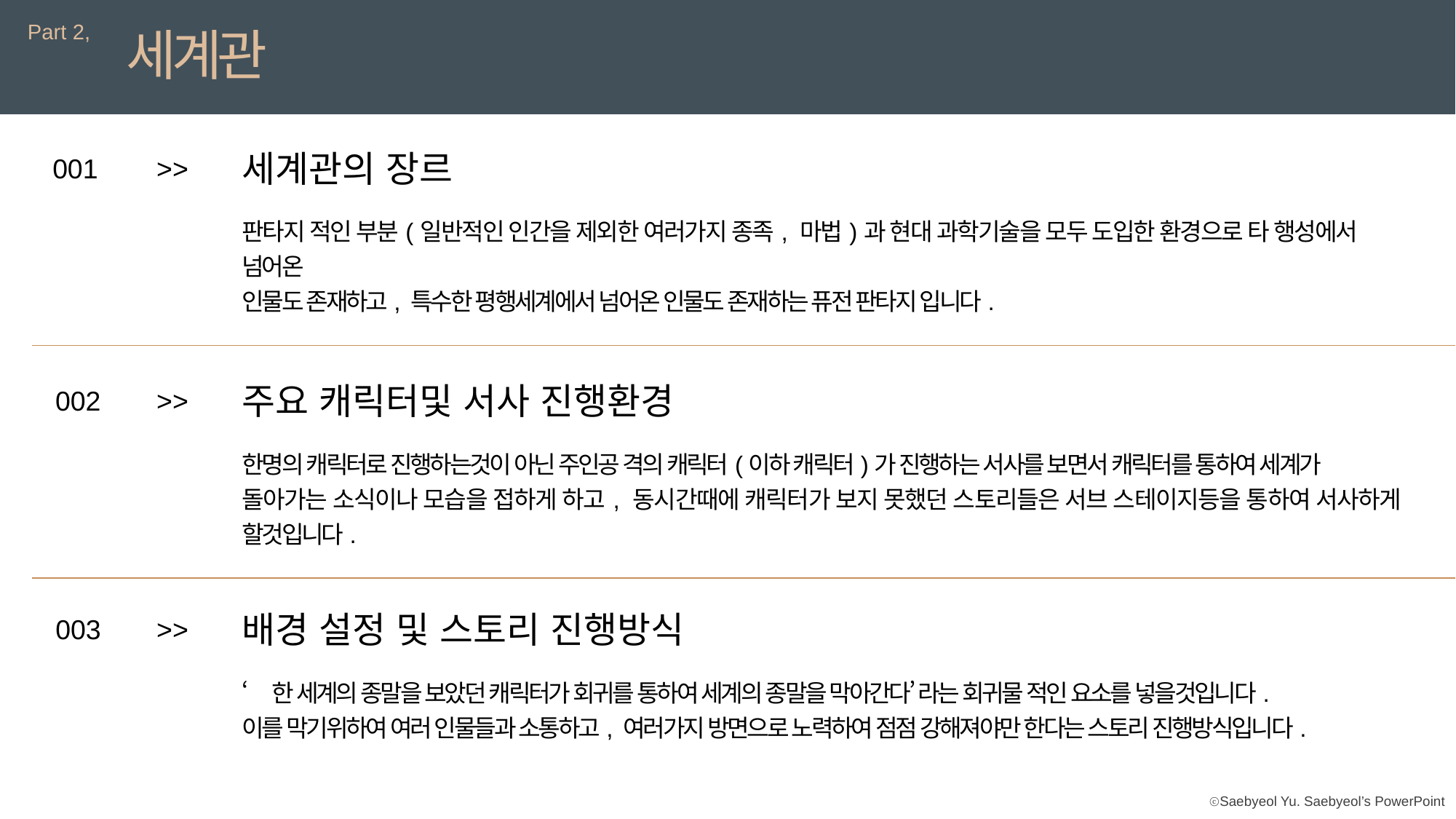

Part 2,
세계관
세계관의 장르
001
>>
판타지 적인 부분(일반적인 인간을 제외한 여러가지 종족, 마법)과 현대 과학기술을 모두 도입한 환경으로 타 행성에서 넘어온
인물도 존재하고, 특수한 평행세계에서 넘어온 인물도 존재하는 퓨전 판타지 입니다.
주요 캐릭터및 서사 진행환경
002
>>
한명의 캐릭터로 진행하는것이 아닌 주인공 격의 캐릭터(이하 캐릭터)가 진행하는 서사를 보면서 캐릭터를 통하여 세계가
돌아가는 소식이나 모습을 접하게 하고, 동시간때에 캐릭터가 보지 못했던 스토리들은 서브 스테이지등을 통하여 서사하게 할것입니다.
배경 설정 및 스토리 진행방식
003
>>
‘한 세계의 종말을 보았던 캐릭터가 회귀를 통하여 세계의 종말을 막아간다’ 라는 회귀물 적인 요소를 넣을것입니다.
이를 막기위하여 여러 인물들과 소통하고, 여러가지 방면으로 노력하여 점점 강해져야만 한다는 스토리 진행방식입니다.